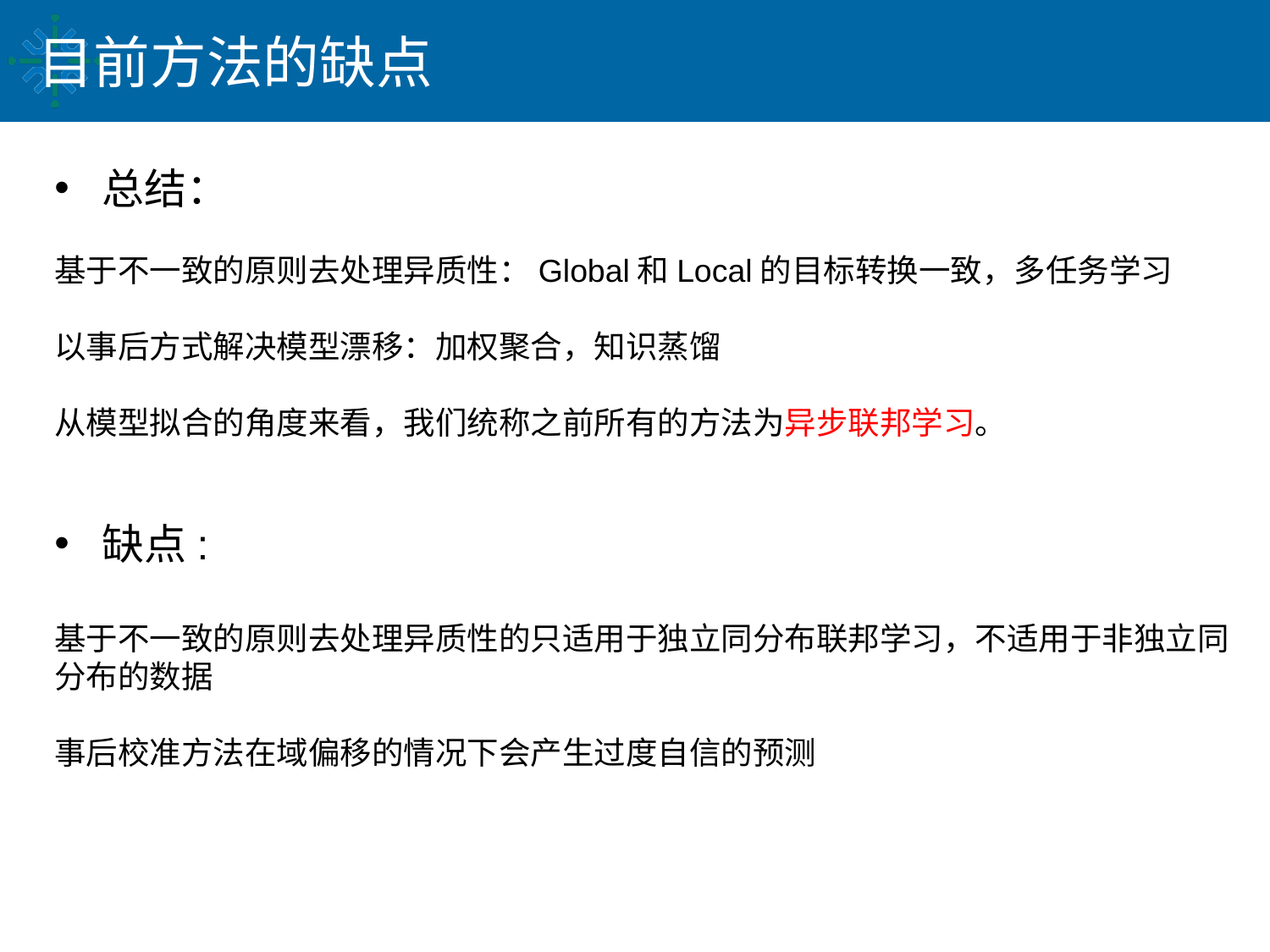

# 目前方法的缺点
总结：

基于不一致的原则去处理异质性：Global和Local的目标转换一致，多任务学习

以事后方式解决模型漂移：加权聚合，知识蒸馏

从模型拟合的角度来看，我们统称之前所有的方法为异步联邦学习。

缺点:

基于不一致的原则去处理异质性的只适用于独立同分布联邦学习，不适用于非独立同分布的数据

事后校准方法在域偏移的情况下会产生过度自信的预测

11